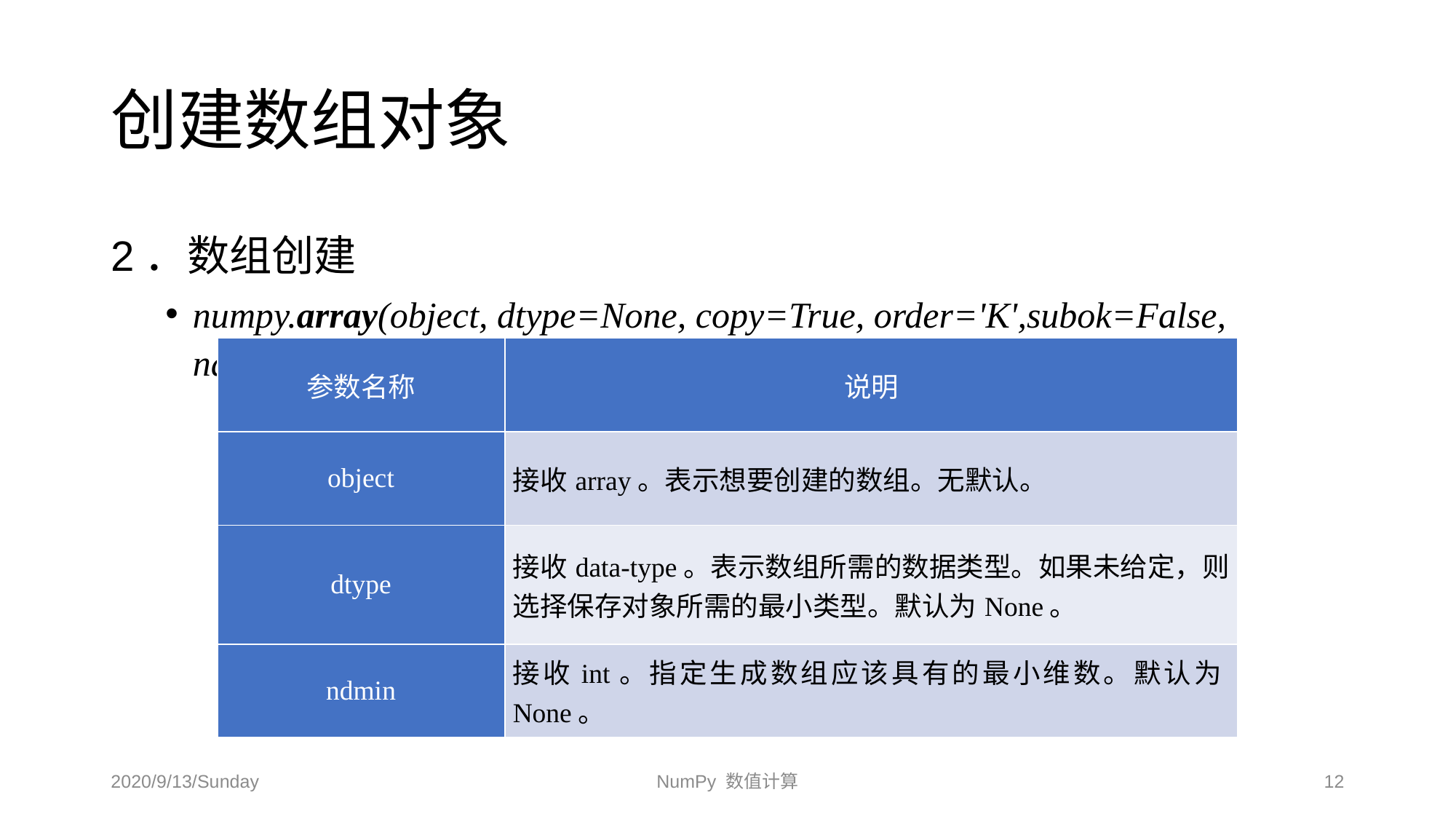

# 创建数组对象
2．数组创建
numpy.array(object, dtype=None, copy=True, order='K',subok=False, ndmin=0)

| 参数名称 | 说明 |
| --- | --- |
| object | 接收array。表示想要创建的数组。无默认。 |
| dtype | 接收data-type。表示数组所需的数据类型。如果未给定，则选择保存对象所需的最小类型。默认为None。 |
| ndmin | 接收int。指定生成数组应该具有的最小维数。默认为None。 |
2020/9/13/Sunday
NumPy 数值计算
12